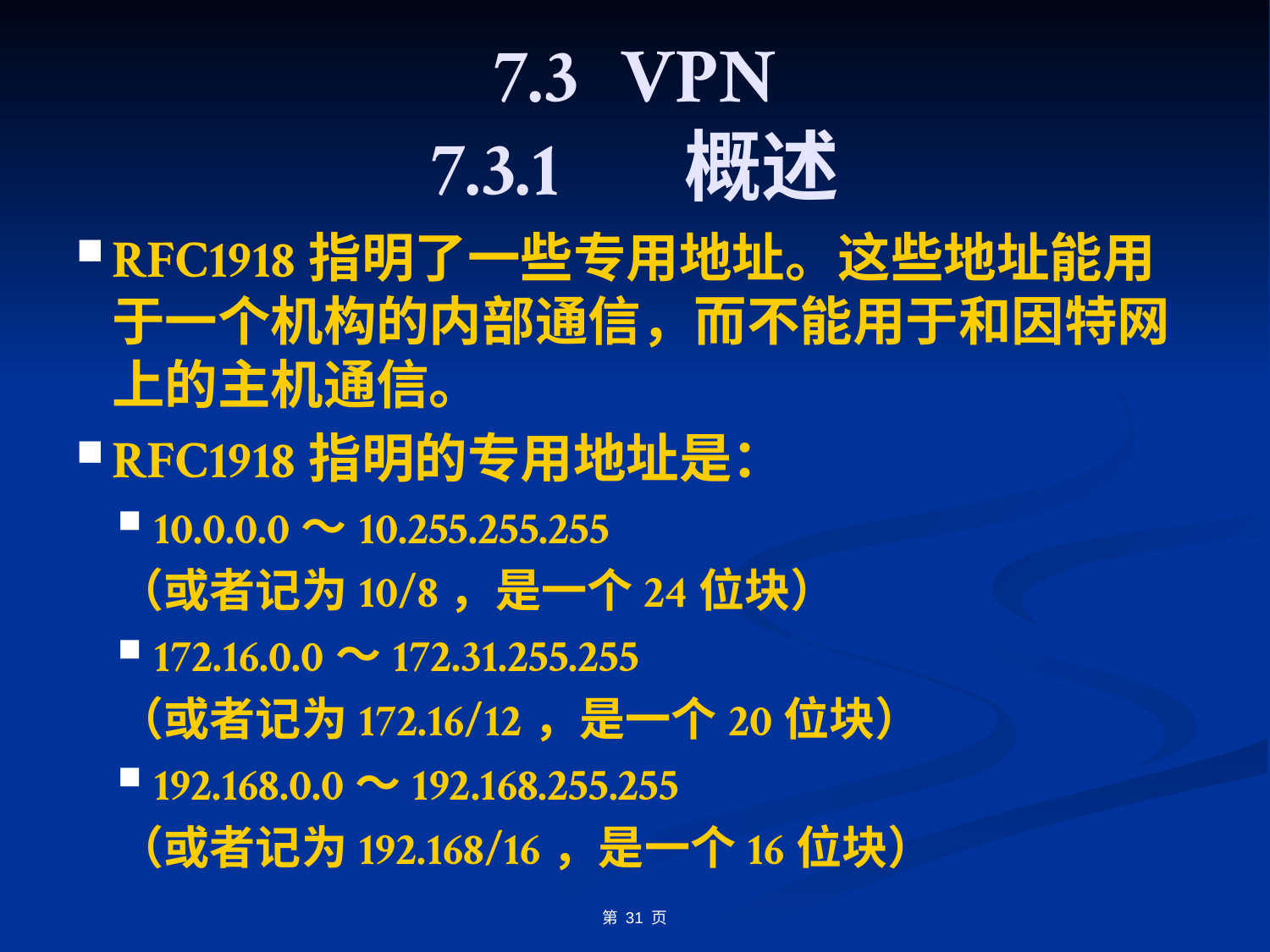

# 7.3	VPN 7.3.1	概述
RFC1918指明了一些专用地址。这些地址能用于一个机构的内部通信，而不能用于和因特网上的主机通信。
RFC1918指明的专用地址是：
10.0.0.0～10.255.255.255
（或者记为10/8，是一个24位块）
172.16.0.0～172.31.255.255
（或者记为172.16/12，是一个20位块）
192.168.0.0～192.168.255.255
（或者记为192.168/16，是一个16位块）
第 31 页